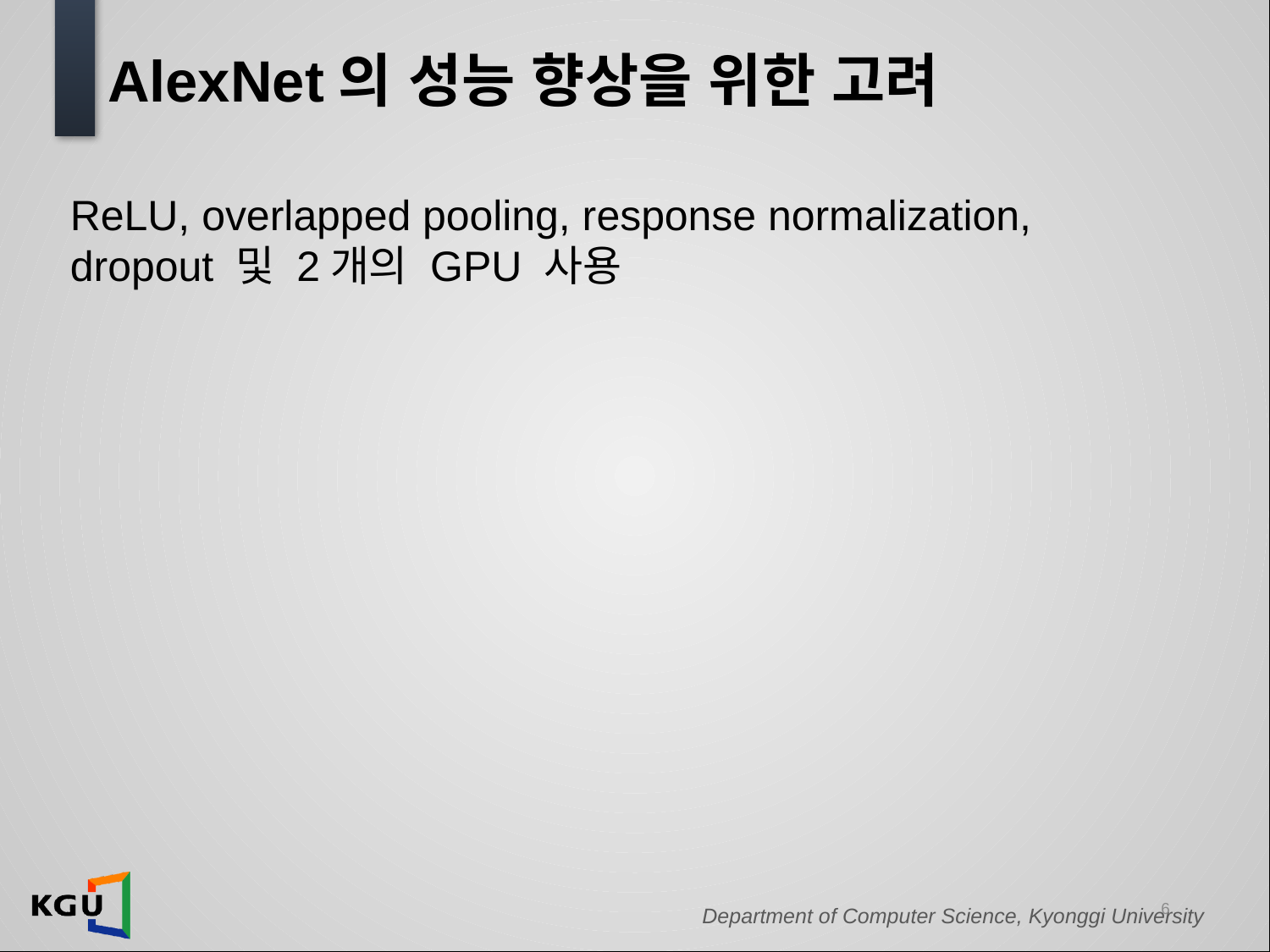

# AlexNet의 성능 향상을 위한 고려
ReLU, overlapped pooling, response normalization, dropout 및 2개의 GPU 사용

6